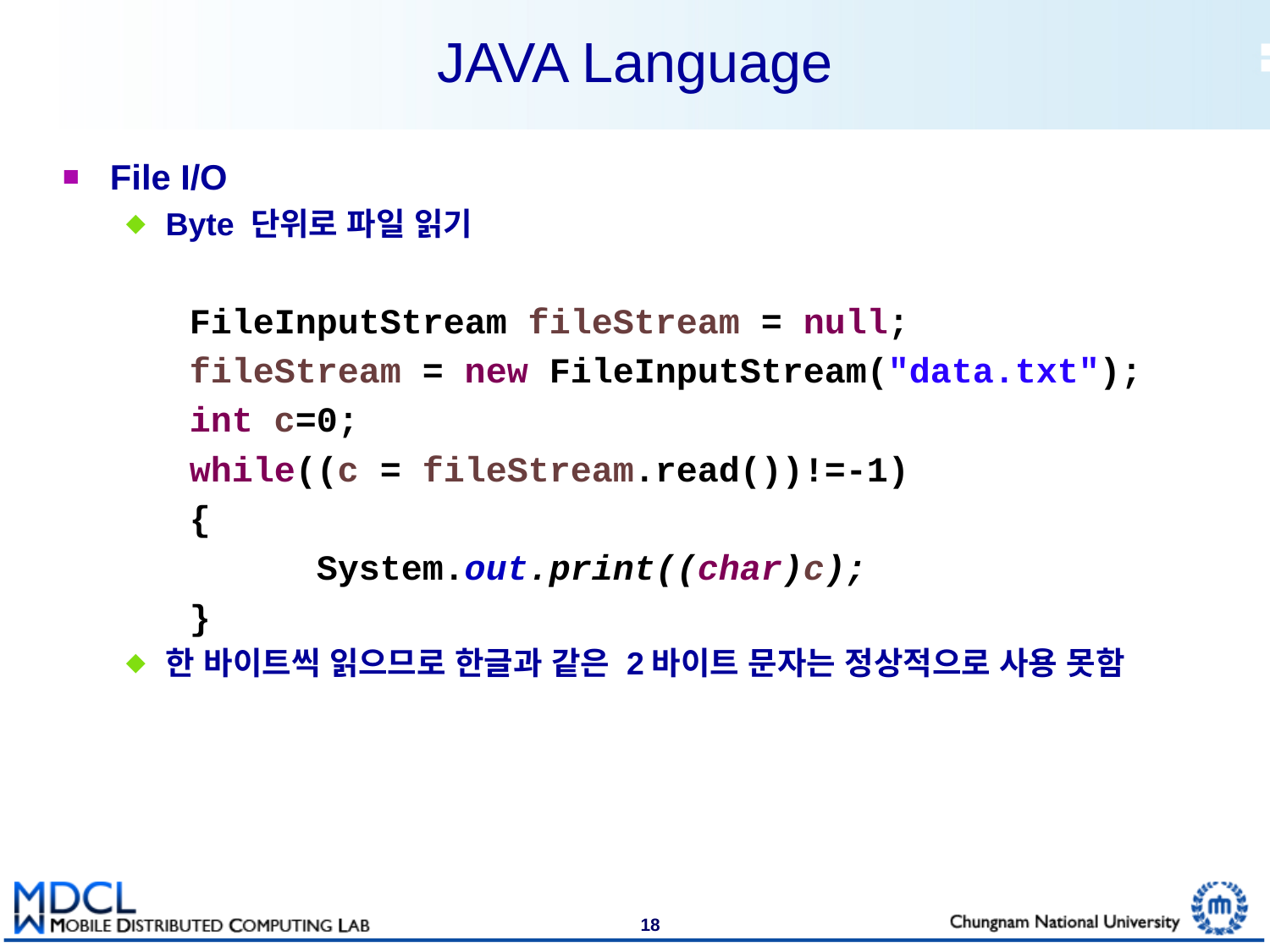

# JAVA Language
File I/O
Byte 단위로 파일 읽기

	FileInputStream fileStream = null;
	fileStream = new FileInputStream("data.txt");
	int c=0;
	while((c = fileStream.read())!=-1)
	{
		System.out.print((char)c);
	}
한 바이트씩 읽으므로 한글과 같은 2바이트 문자는 정상적으로 사용 못함